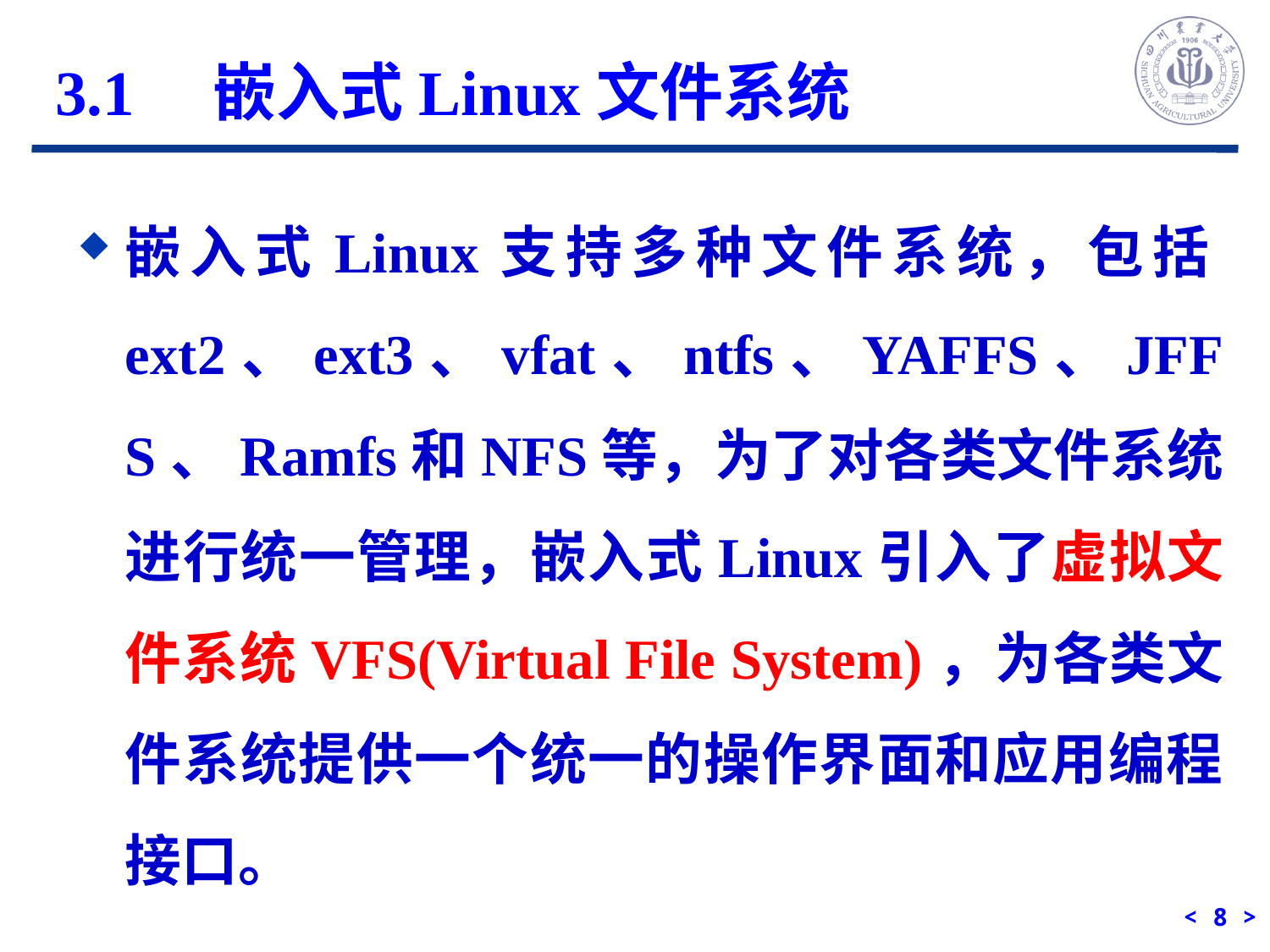

# 3.1　嵌入式Linux文件系统
嵌入式Linux支持多种文件系统，包括ext2、ext3、vfat、ntfs、YAFFS、JFFS、Ramfs和NFS等，为了对各类文件系统进行统一管理，嵌入式Linux引入了虚拟文件系统VFS(Virtual File System)，为各类文件系统提供一个统一的操作界面和应用编程接口。